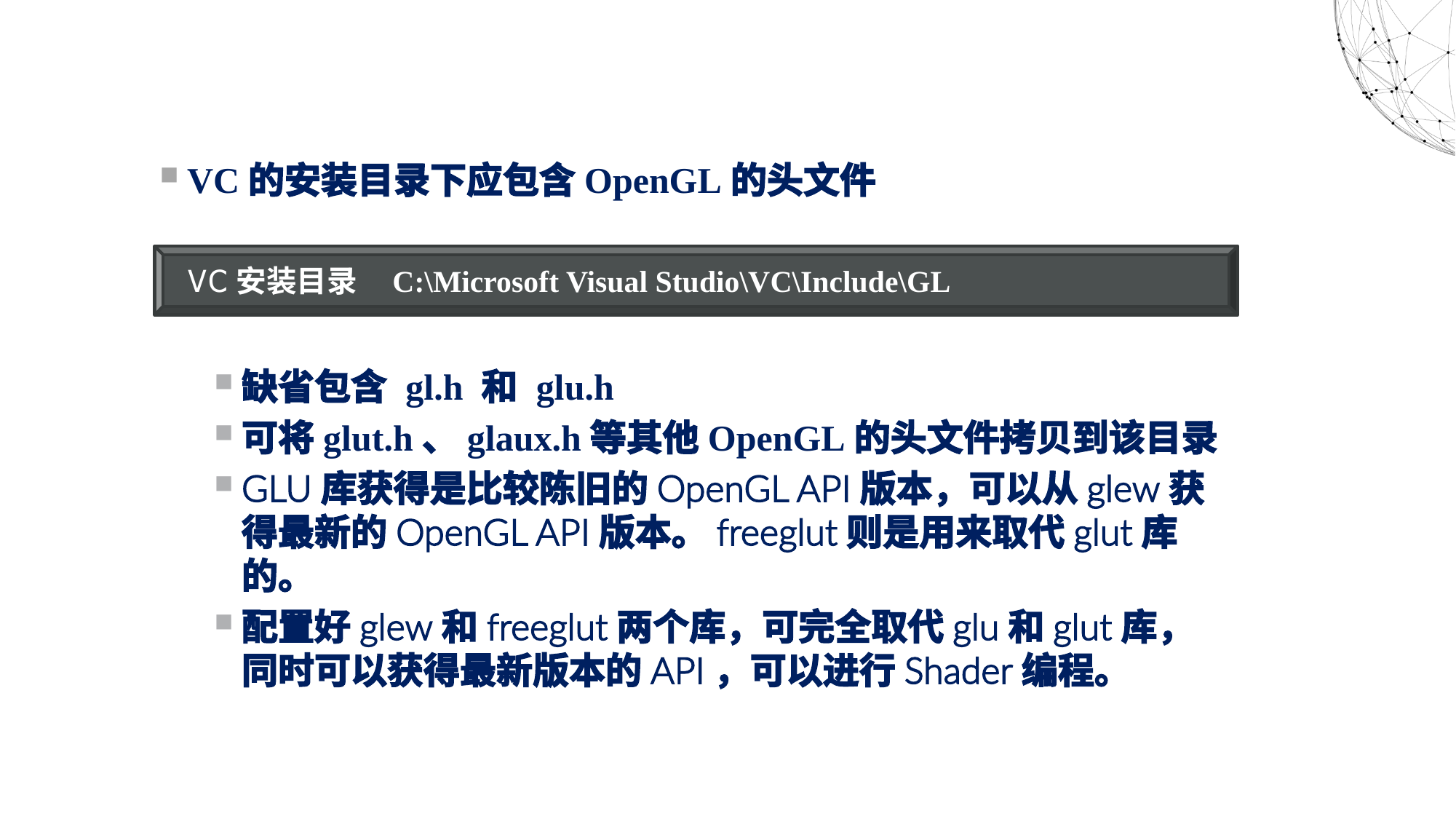

VC的安装目录下应包含OpenGL的头文件

VC安装目录    C:\Microsoft Visual Studio\VC\Include\GL
缺省包含 gl.h 和 glu.h
可将glut.h、glaux.h等其他OpenGL的头文件拷贝到该目录
GLU库获得是比较陈旧的OpenGL API版本，可以从glew获得最新的OpenGL API版本。freeglut则是用来取代glut库的。
配置好glew和freeglut两个库，可完全取代glu和glut库，同时可以获得最新版本的API，可以进行Shader编程。